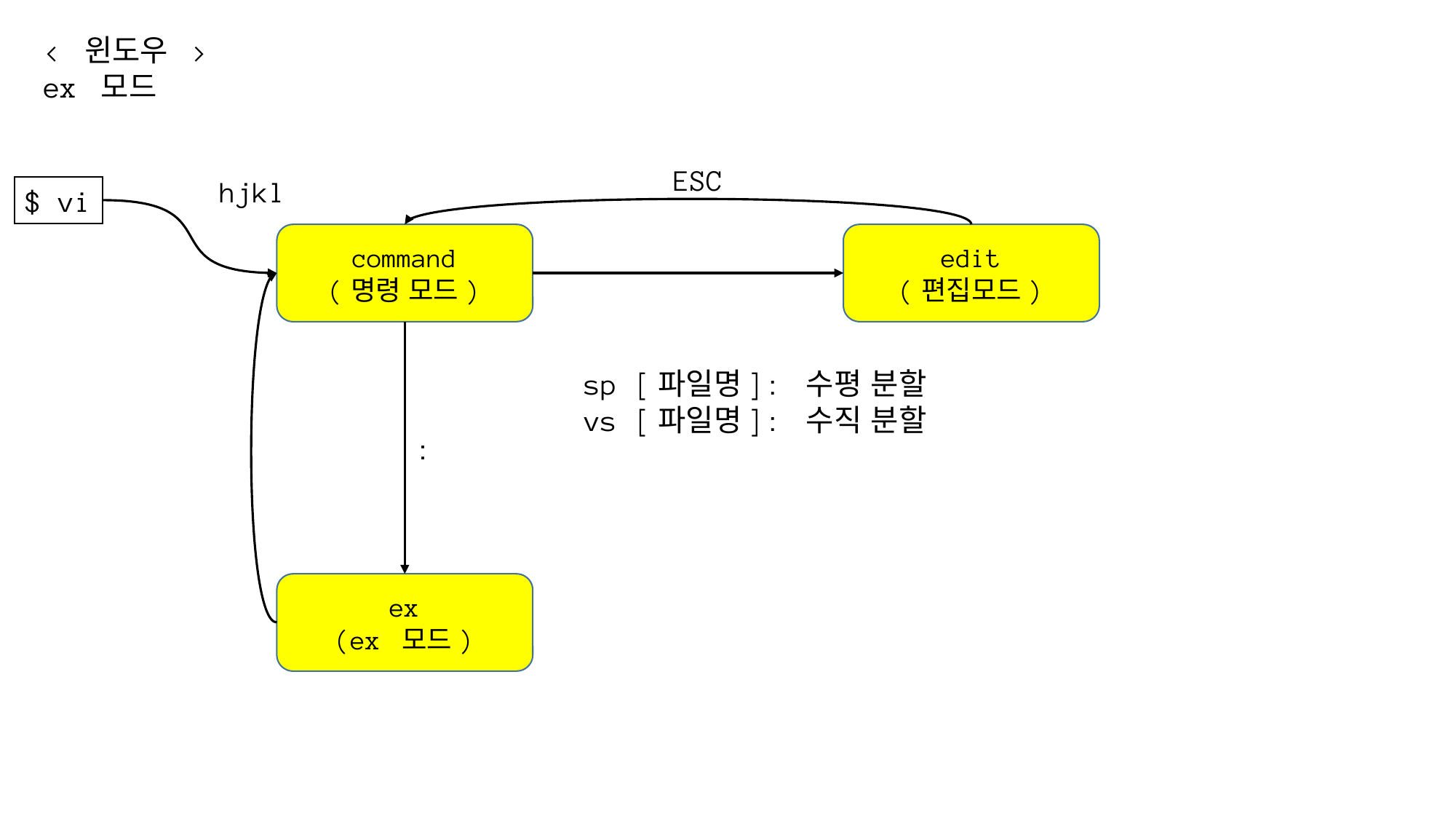

< 윈도우  >
ex 모드

ESC
hjkl
$ vi
edit
(편집모드)
command
(명령 모드)
sp [파일명]: 수평 분할
vs [파일명]: 수직 분할

:
ex
(ex 모드)